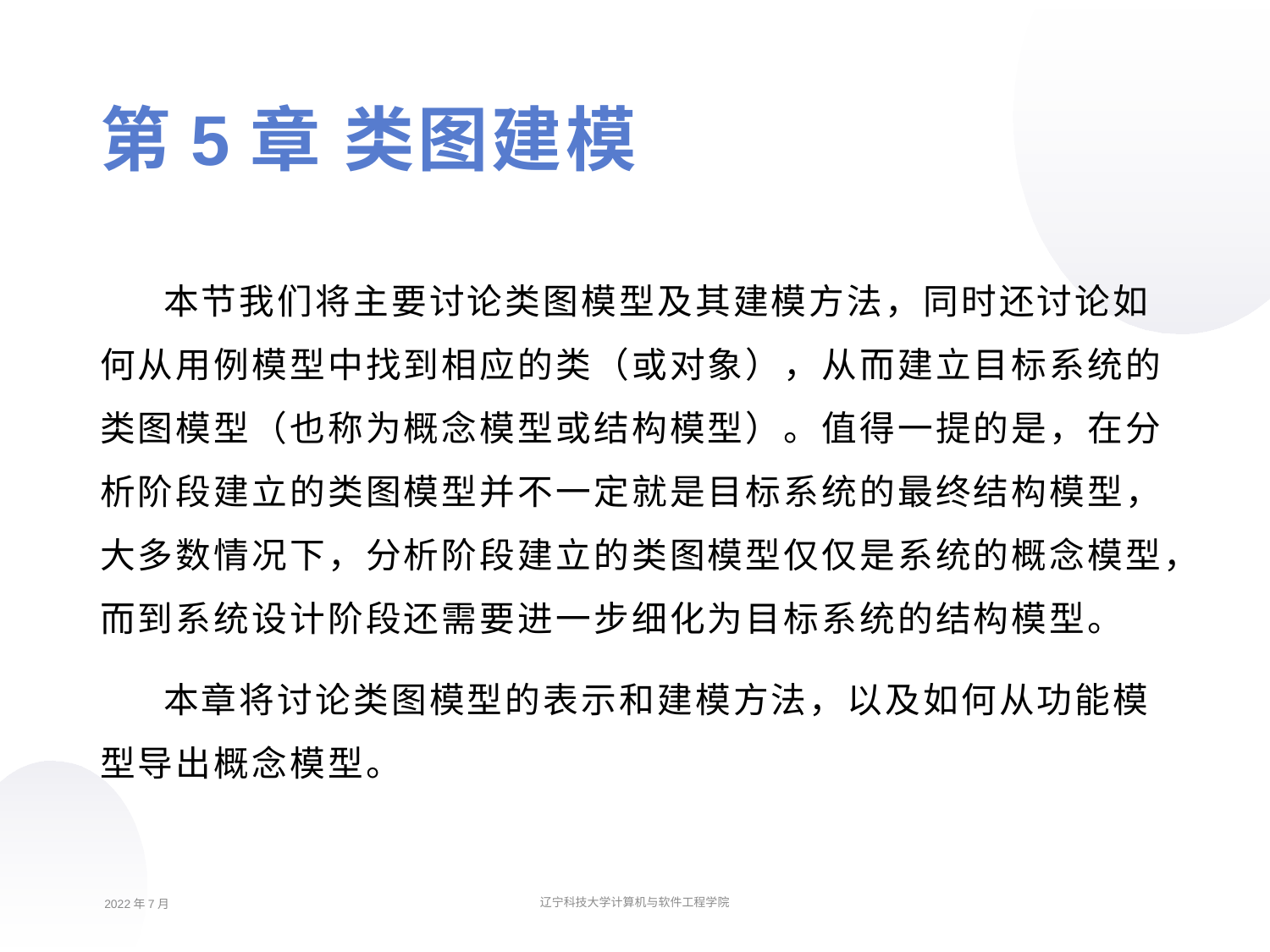

第5章 类图建模
本节我们将主要讨论类图模型及其建模方法，同时还讨论如何从用例模型中找到相应的类（或对象），从而建立目标系统的类图模型（也称为概念模型或结构模型）。值得一提的是，在分析阶段建立的类图模型并不一定就是目标系统的最终结构模型，大多数情况下，分析阶段建立的类图模型仅仅是系统的概念模型，而到系统设计阶段还需要进一步细化为目标系统的结构模型。
本章将讨论类图模型的表示和建模方法，以及如何从功能模型导出概念模型。

2022年7月
辽宁科技大学计算机与软件工程学院
3